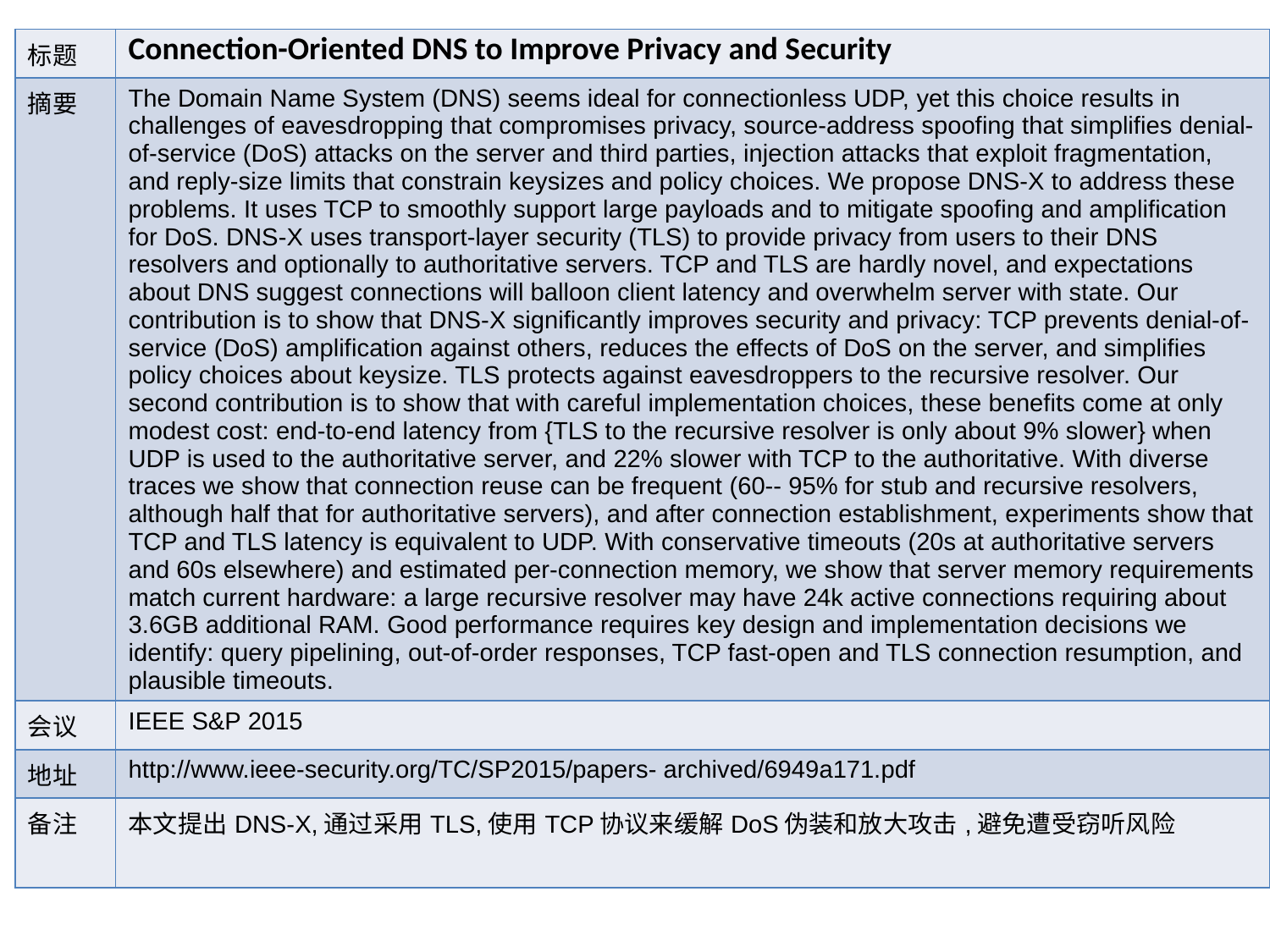

| 标题 | Connection-Oriented DNS to Improve Privacy and Security |
| --- | --- |
| 摘要 | The Domain Name System (DNS) seems ideal for connectionless UDP, yet this choice results in challenges of eavesdropping that compromises privacy, source-address spoofing that simplifies denial-of-service (DoS) attacks on the server and third parties, injection attacks that exploit fragmentation, and reply-size limits that constrain keysizes and policy choices. We propose DNS-X to address these problems. It uses TCP to smoothly support large payloads and to mitigate spoofing and amplification for DoS. DNS-X uses transport-layer security (TLS) to provide privacy from users to their DNS resolvers and optionally to authoritative servers. TCP and TLS are hardly novel, and expectations about DNS suggest connections will balloon client latency and overwhelm server with state. Our contribution is to show that DNS-X significantly improves security and privacy: TCP prevents denial-of-service (DoS) amplification against others, reduces the effects of DoS on the server, and simplifies policy choices about keysize. TLS protects against eavesdroppers to the recursive resolver. Our second contribution is to show that with careful implementation choices, these benefits come at only modest cost: end-to-end latency from {TLS to the recursive resolver is only about 9% slower} when UDP is used to the authoritative server, and 22% slower with TCP to the authoritative. With diverse traces we show that connection reuse can be frequent (60-- 95% for stub and recursive resolvers, although half that for authoritative servers), and after connection establishment, experiments show that TCP and TLS latency is equivalent to UDP. With conservative timeouts (20s at authoritative servers and 60s elsewhere) and estimated per-connection memory, we show that server memory requirements match current hardware: a large recursive resolver may have 24k active connections requiring about 3.6GB additional RAM. Good performance requires key design and implementation decisions we identify: query pipelining, out-of-order responses, TCP fast-open and TLS connection resumption, and plausible timeouts. |
| 会议 | IEEE S&P 2015 |
| 地址 | http://www.ieee-security.org/TC/SP2015/papers- archived/6949a171.pdf |
| 备注 | 本文提出DNS-X,通过采用TLS,使用TCP协议来缓解DoS伪装和放大攻击,避免遭受窃听风险 |